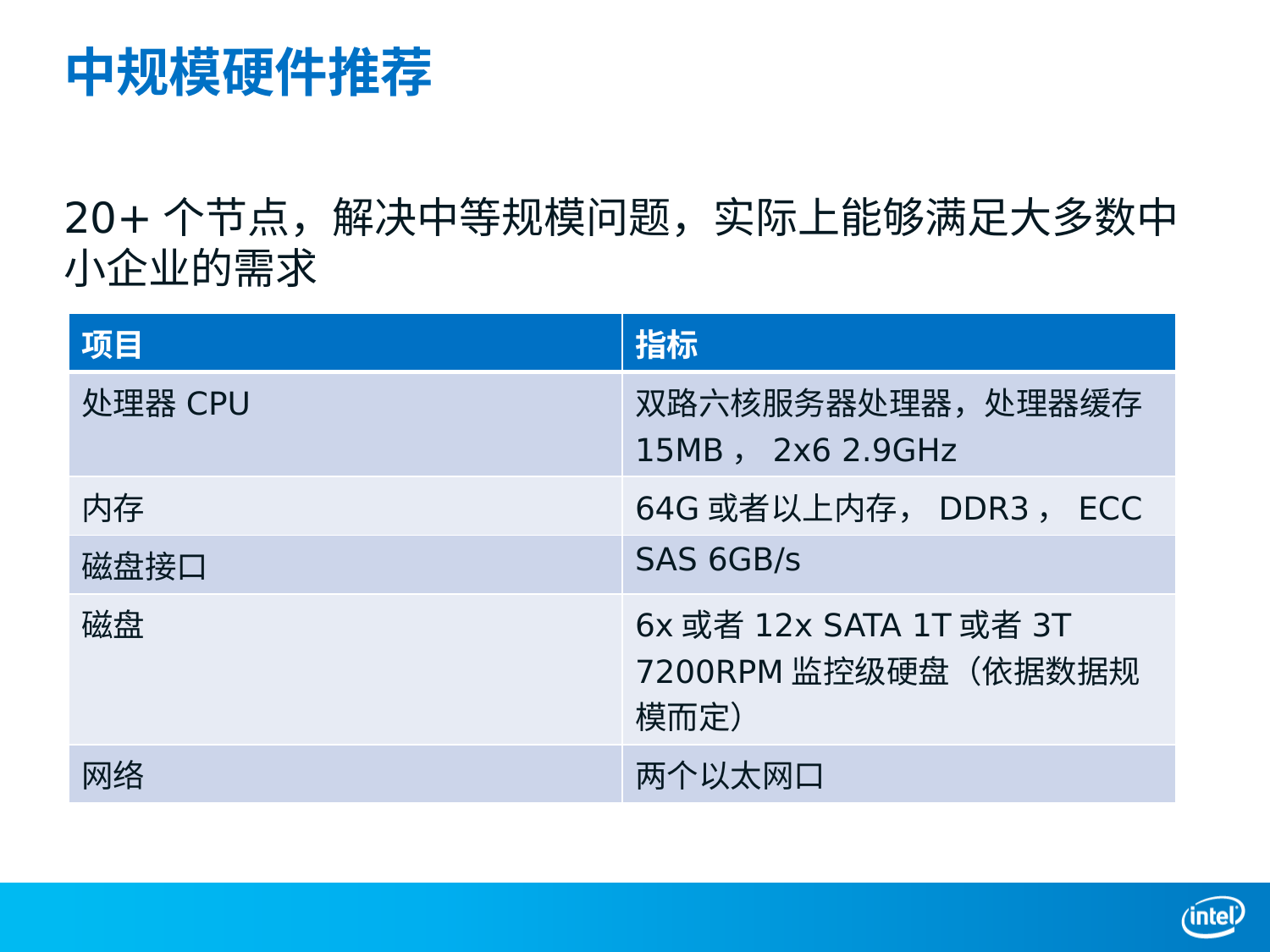

# 中规模硬件推荐
20+个节点，解决中等规模问题，实际上能够满足大多数中小企业的需求
| 项目 | 指标 |
| --- | --- |
| 处理器CPU | 双路六核服务器处理器，处理器缓存15MB，2x6 2.9GHz |
| 内存 | 64G或者以上内存，DDR3，ECC |
| 磁盘接口 | SAS 6GB/s |
| 磁盘 | 6x或者12x SATA 1T或者3T 7200RPM监控级硬盘（依据数据规模而定） |
| 网络 | 两个以太网口 |